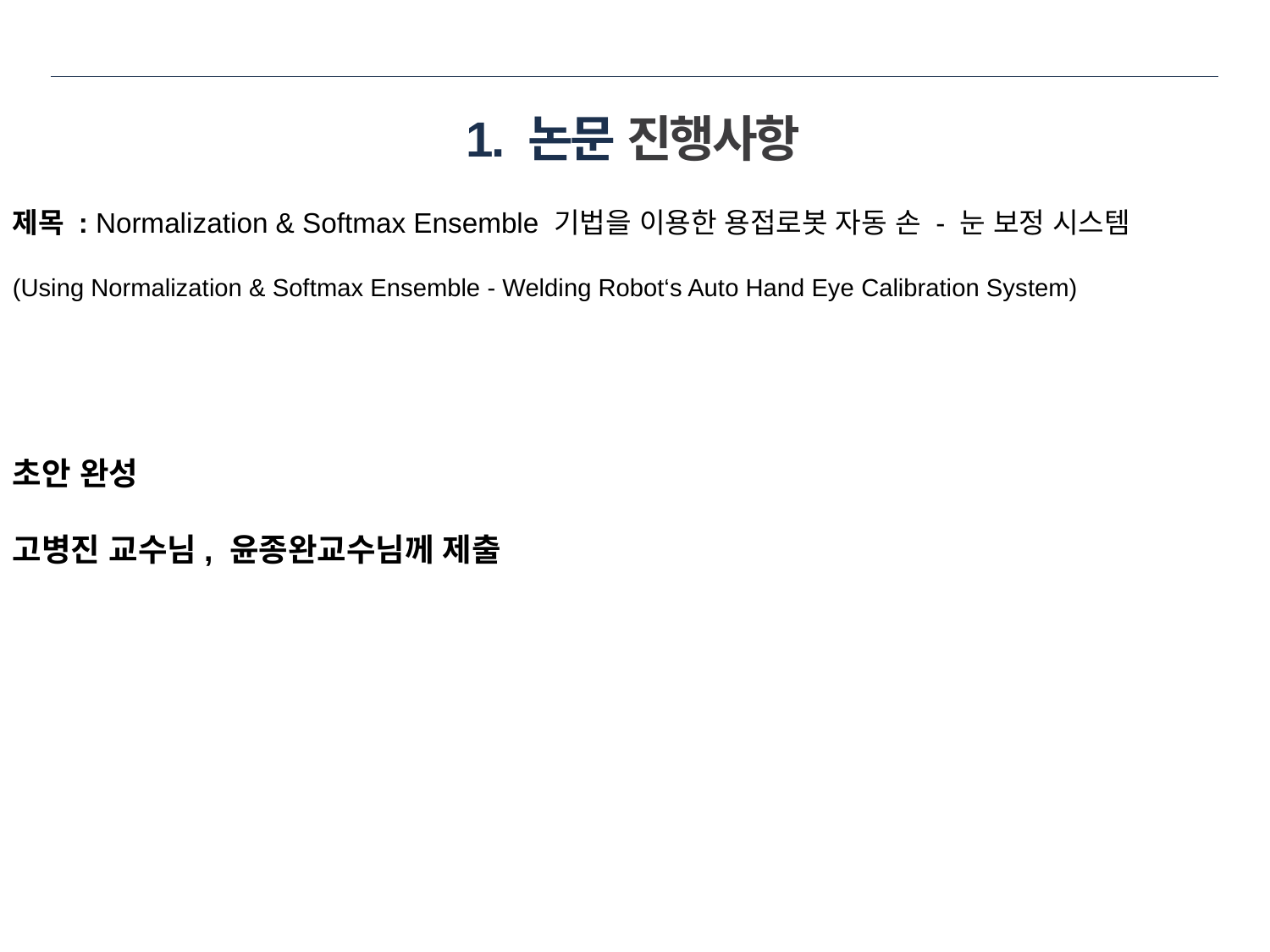

# 1. 논문 진행사항

제목 : Normalization & Softmax Ensemble 기법을 이용한 용접로봇 자동 손 - 눈 보정 시스템

(Using Normalization & Softmax Ensemble - Welding Robot‘s Auto Hand Eye Calibration System)

초안 완성

고병진 교수님, 윤종완교수님께 제출